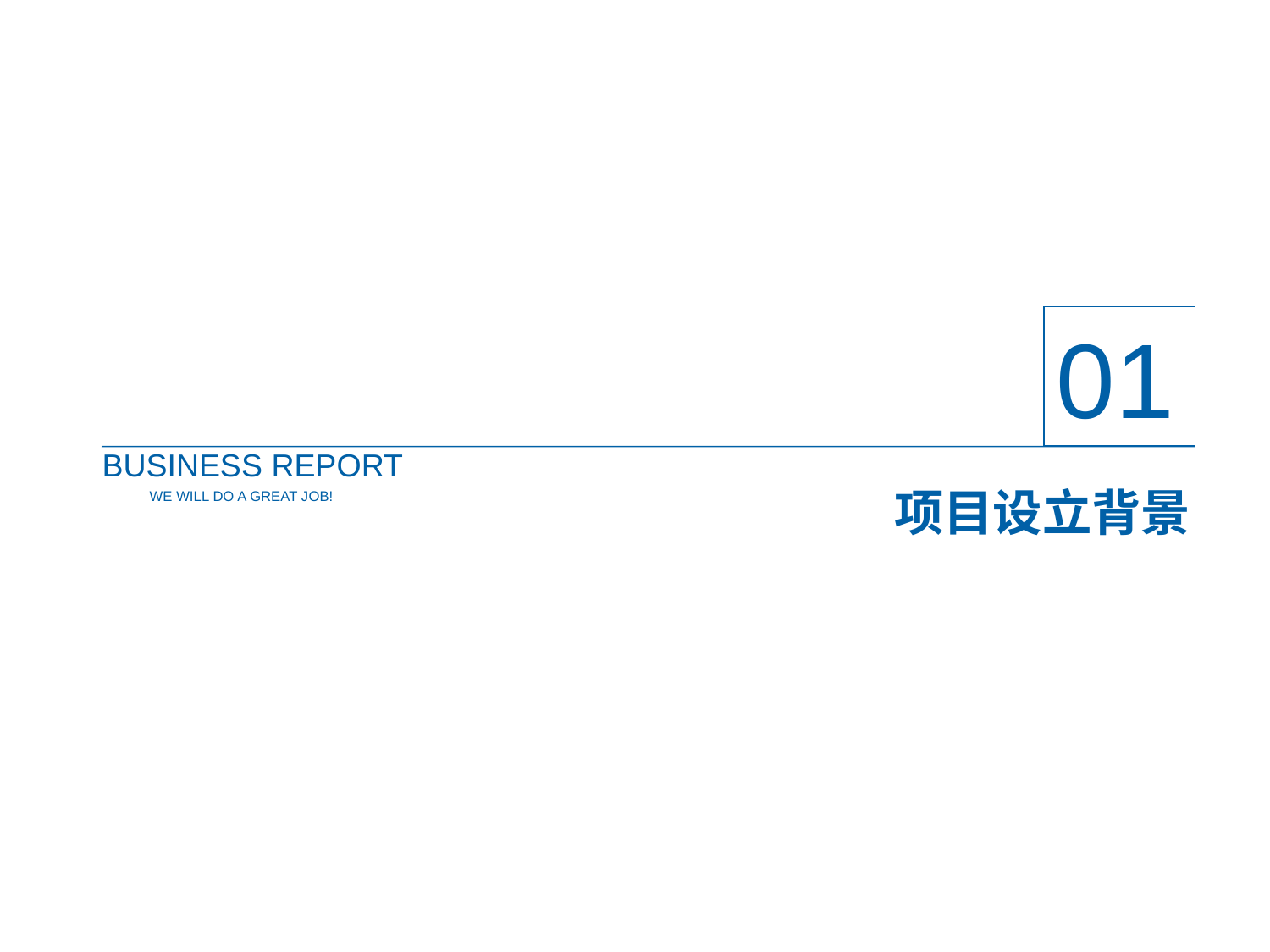

01
山楂树二期基金
BUSINESS REPORT

项目设立背景
WE WILL DO A GREAT JOB!
3